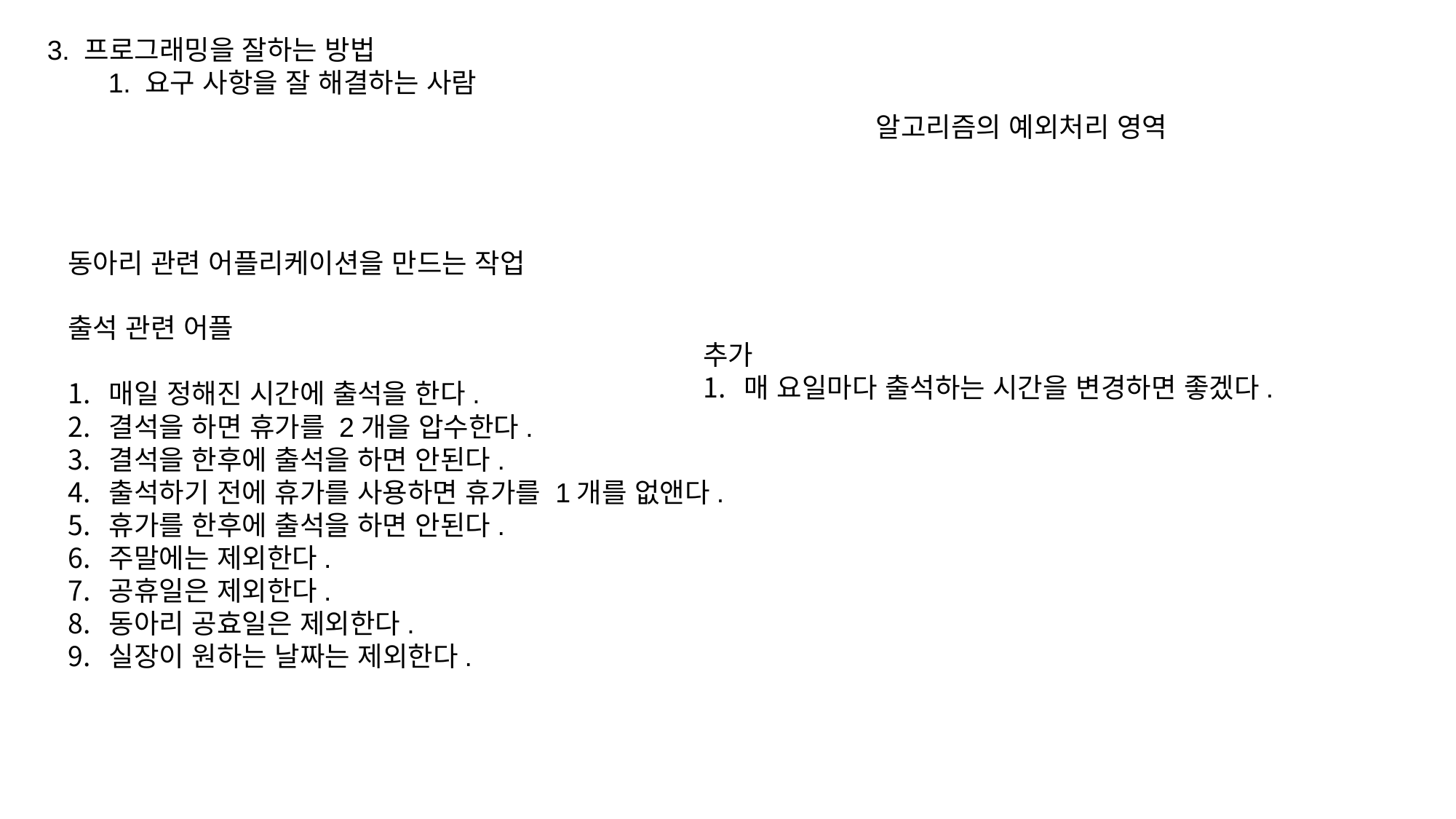

3. 프로그래밍을 잘하는 방법
        1. 요구 사항을 잘 해결하는 사람
알고리즘의 예외처리 영역
동아리 관련 어플리케이션을 만드는 작업

출석 관련 어플

매일 정해진 시간에 출석을 한다.
결석을 하면 휴가를 2개을 압수한다.
결석을 한후에 출석을 하면 안된다.
출석하기 전에 휴가를 사용하면 휴가를 1개를 없앤다.
휴가를 한후에 출석을 하면 안된다.
주말에는 제외한다.
공휴일은 제외한다.
동아리 공효일은 제외한다.
실장이 원하는 날짜는 제외한다.
추가
매 요일마다 출석하는 시간을 변경하면 좋겠다.